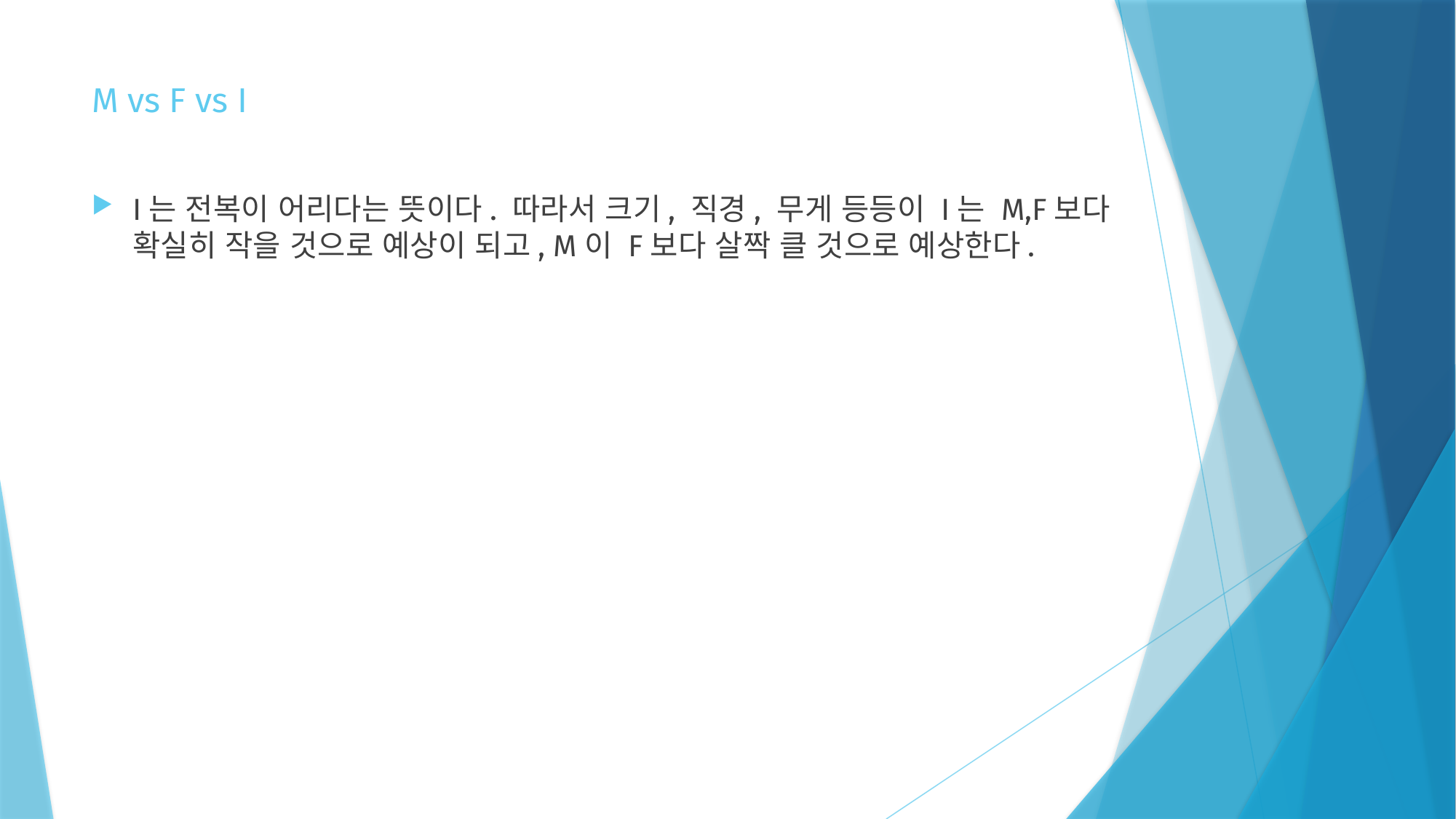

# M vs F vs I
I는 전복이 어리다는 뜻이다. 따라서 크기, 직경, 무게 등등이 I는 M,F보다 확실히 작을 것으로 예상이 되고, M이 F보다 살짝 클 것으로 예상한다.